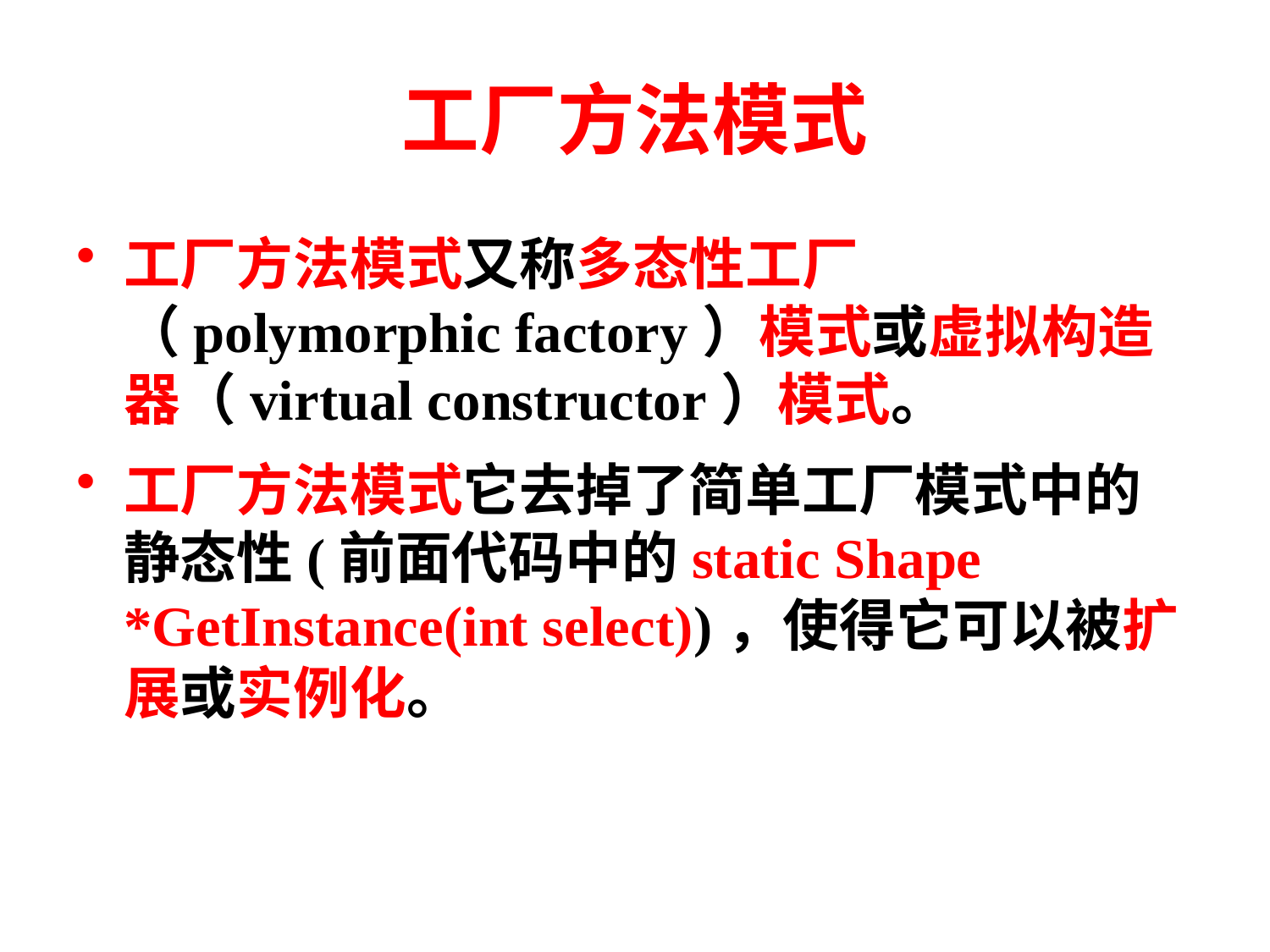

# 工厂方法模式
工厂方法模式又称多态性工厂（polymorphic factory）模式或虚拟构造器（virtual constructor）模式。
工厂方法模式它去掉了简单工厂模式中的静态性(前面代码中的static Shape *GetInstance(int select))，使得它可以被扩展或实例化。